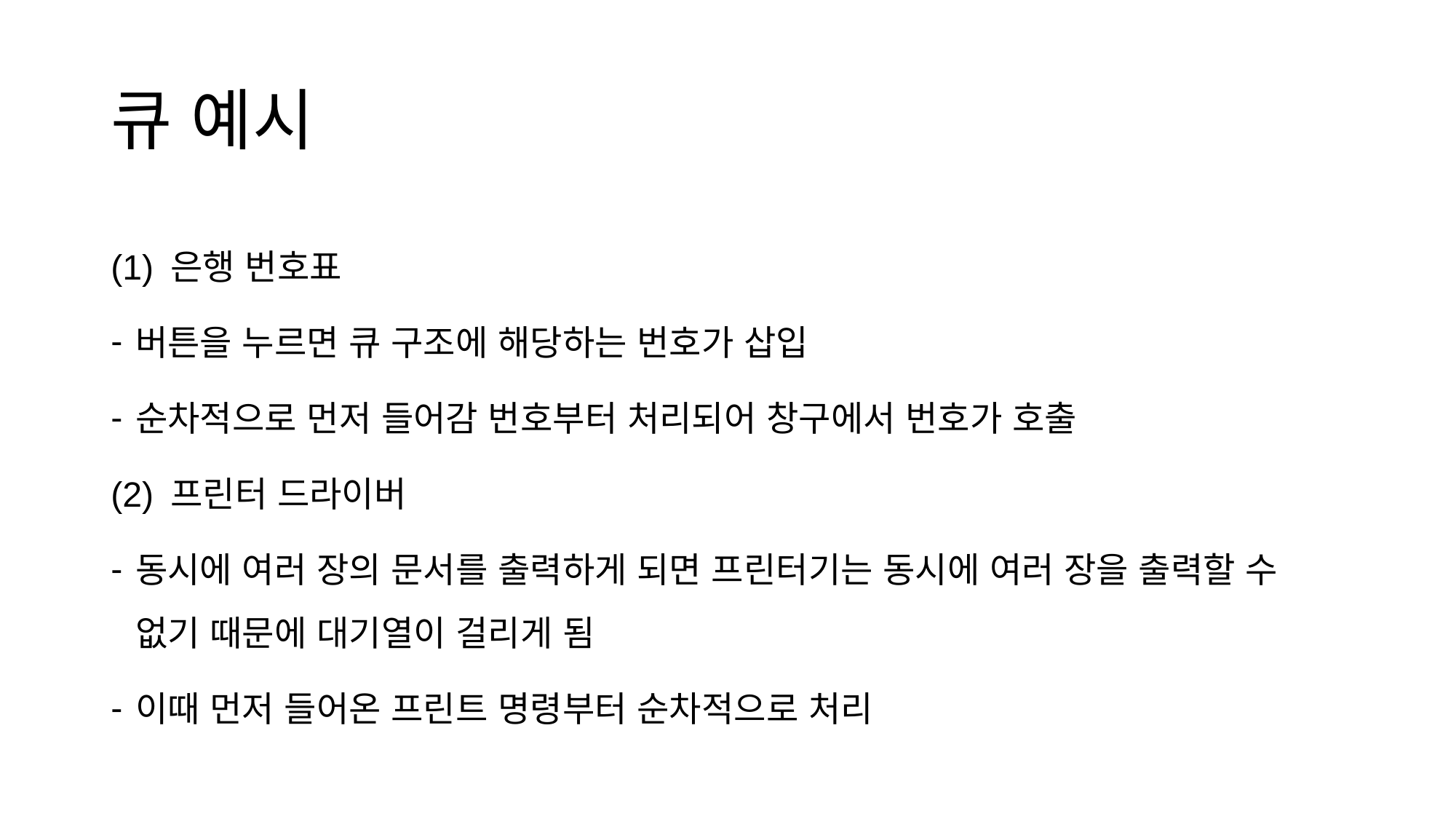

# 큐 예시
(1) 은행 번호표
버튼을 누르면 큐 구조에 해당하는 번호가 삽입
순차적으로 먼저 들어감 번호부터 처리되어 창구에서 번호가 호출
(2) 프린터 드라이버
동시에 여러 장의 문서를 출력하게 되면 프린터기는 동시에 여러 장을 출력할 수 없기 때문에 대기열이 걸리게 됨
이때 먼저 들어온 프린트 명령부터 순차적으로 처리